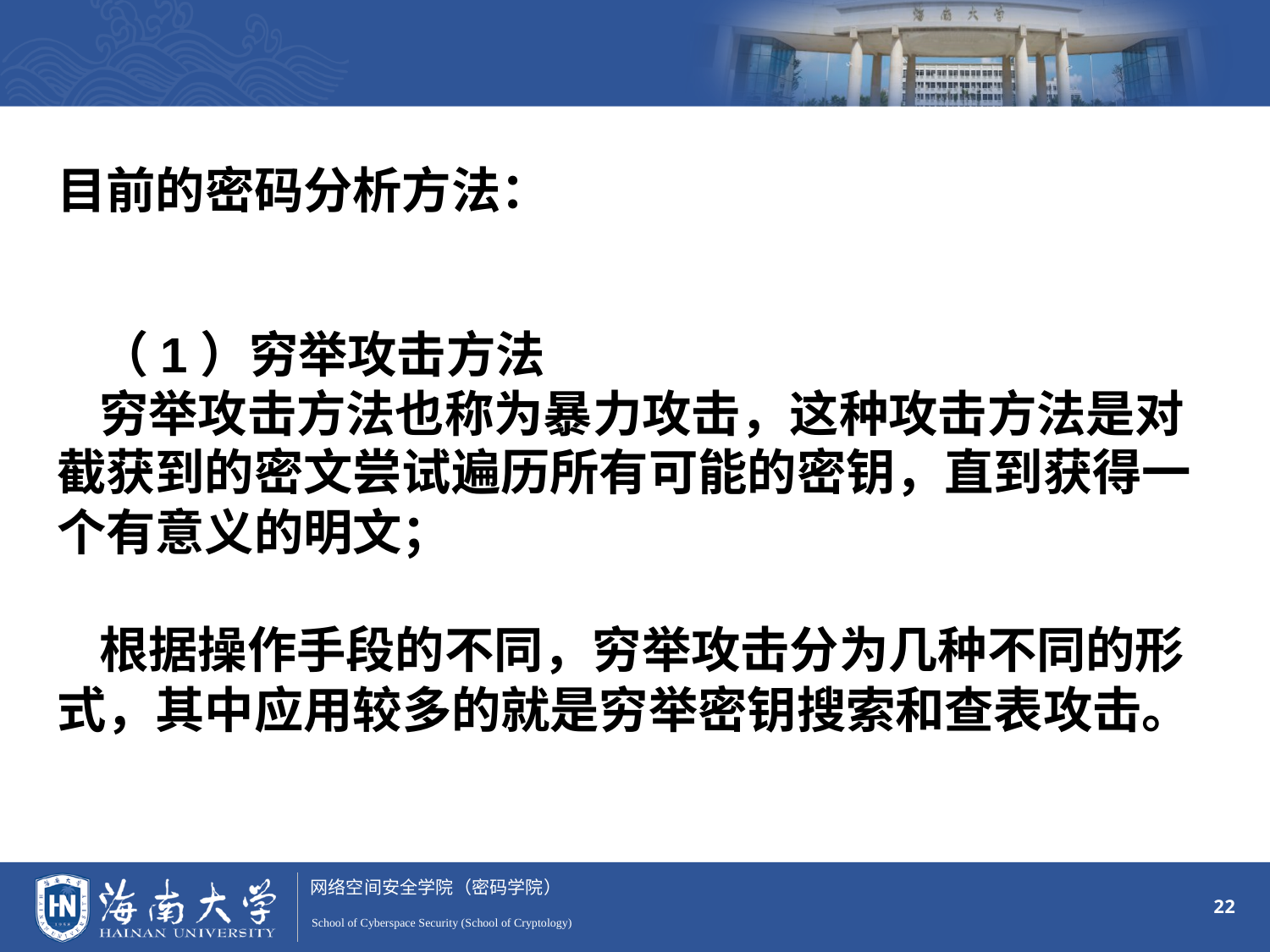

目前的密码分析方法：
（1）穷举攻击方法
穷举攻击方法也称为暴力攻击，这种攻击方法是对截获到的密文尝试遍历所有可能的密钥，直到获得一个有意义的明文；

根据操作手段的不同，穷举攻击分为几种不同的形式，其中应用较多的就是穷举密钥搜索和查表攻击。
22